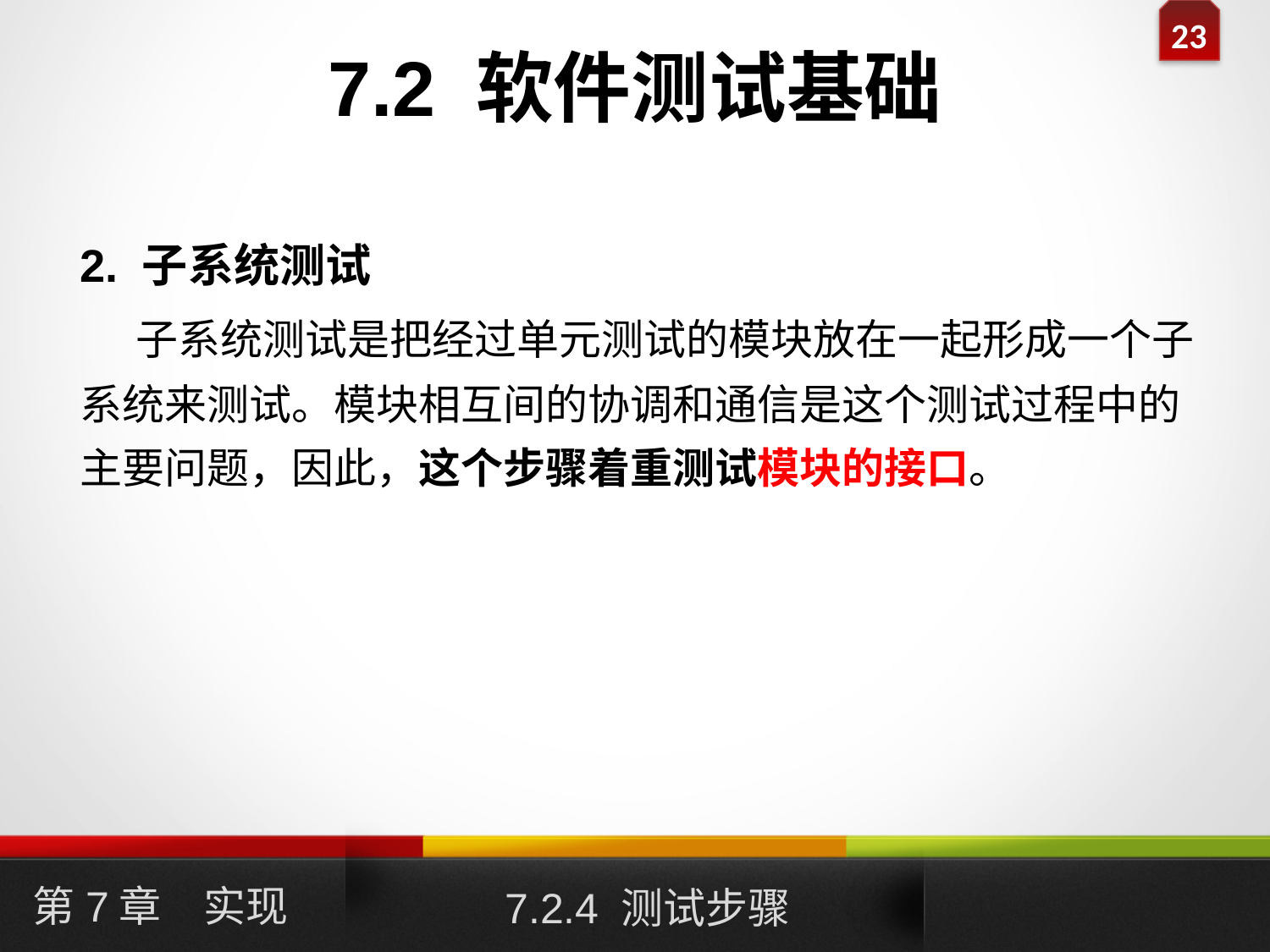

# 7.2 软件测试基础
2. 子系统测试
    子系统测试是把经过单元测试的模块放在一起形成一个子系统来测试。模块相互间的协调和通信是这个测试过程中的主要问题，因此，这个步骤着重测试模块的接口。
第7章　实现
7.2.4 测试步骤